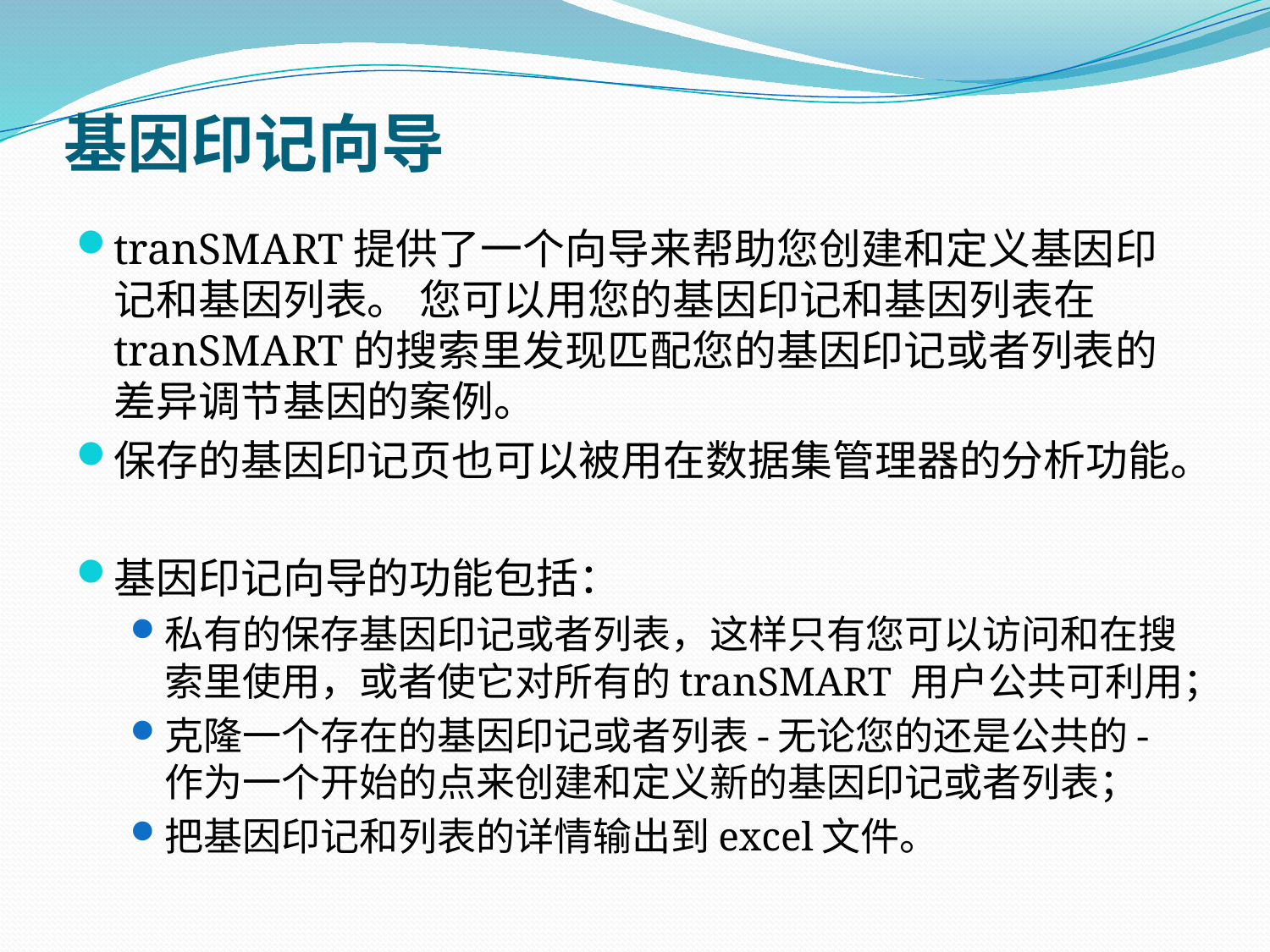

# 基因印记向导
tranSMART提供了一个向导来帮助您创建和定义基因印记和基因列表。 您可以用您的基因印记和基因列表在tranSMART的搜索里发现匹配您的基因印记或者列表的差异调节基因的案例。
保存的基因印记页也可以被用在数据集管理器的分析功能。

基因印记向导的功能包括：
私有的保存基因印记或者列表，这样只有您可以访问和在搜索里使用，或者使它对所有的tranSMART 用户公共可利用；
克隆一个存在的基因印记或者列表-无论您的还是公共的-作为一个开始的点来创建和定义新的基因印记或者列表；
把基因印记和列表的详情输出到excel文件。